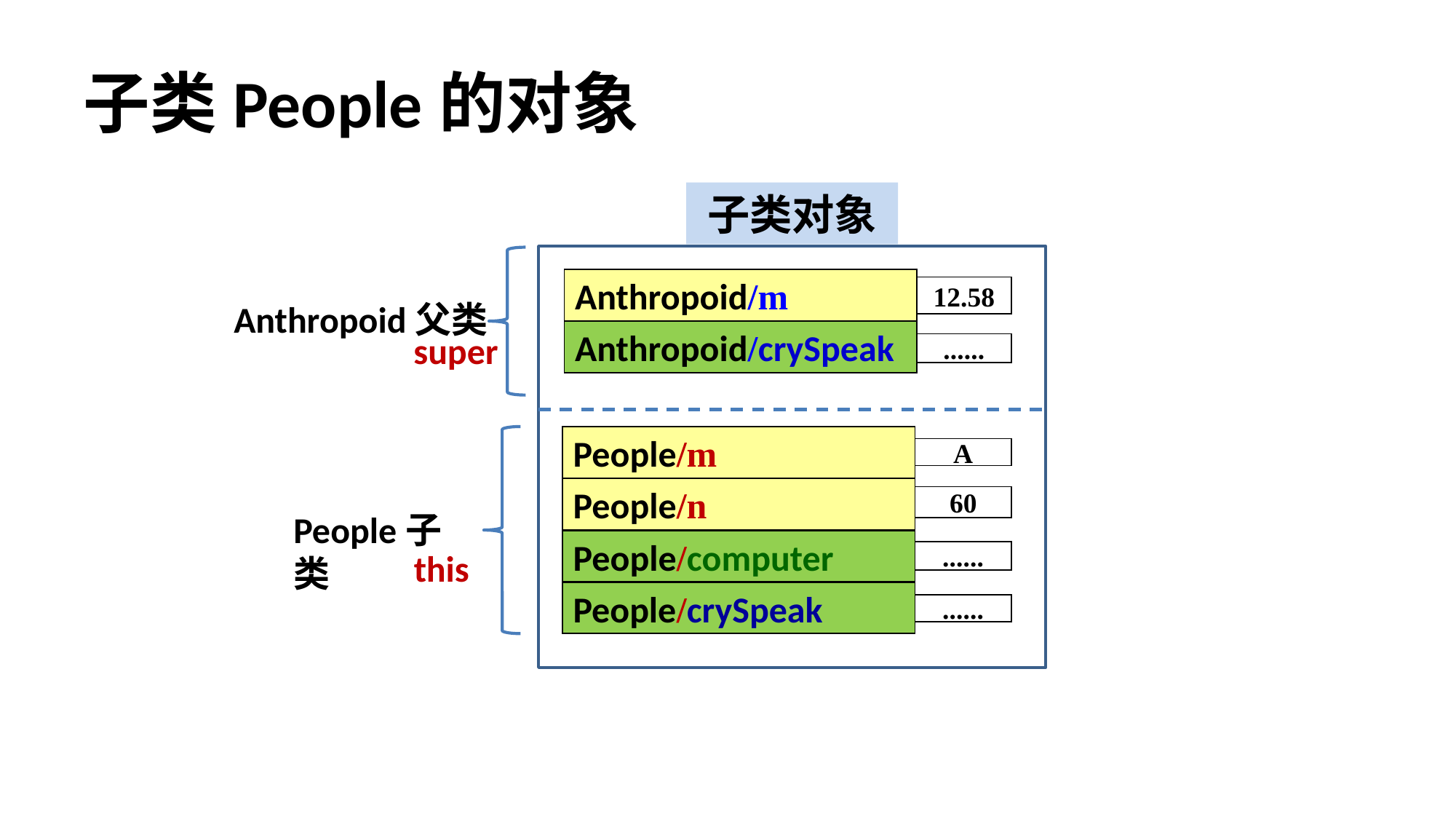

# 子类People的对象
子类对象

Anthropoid/m
12.58
Anthropoid父类
Anthropoid/crySpeak
super
......

People/m
A
People/n
60
People子类
People/computer
this
......
People/crySpeak
......
64